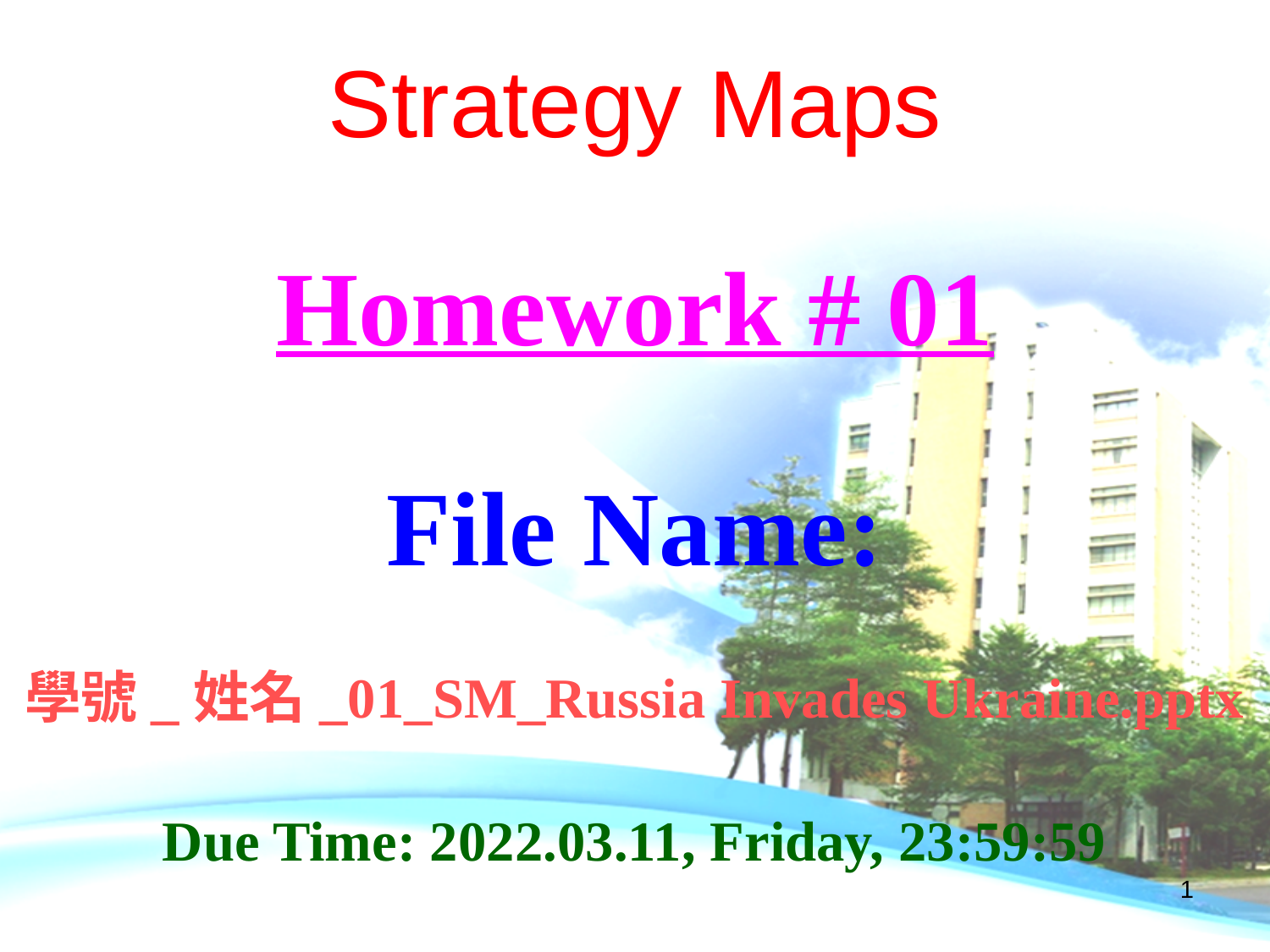

Strategy Maps

Homework # 01

File Name:

學號_姓名_01_SM_Russia Invades Ukraine.pptx

Due Time: 2022.03.11, Friday, 23:59:59
1